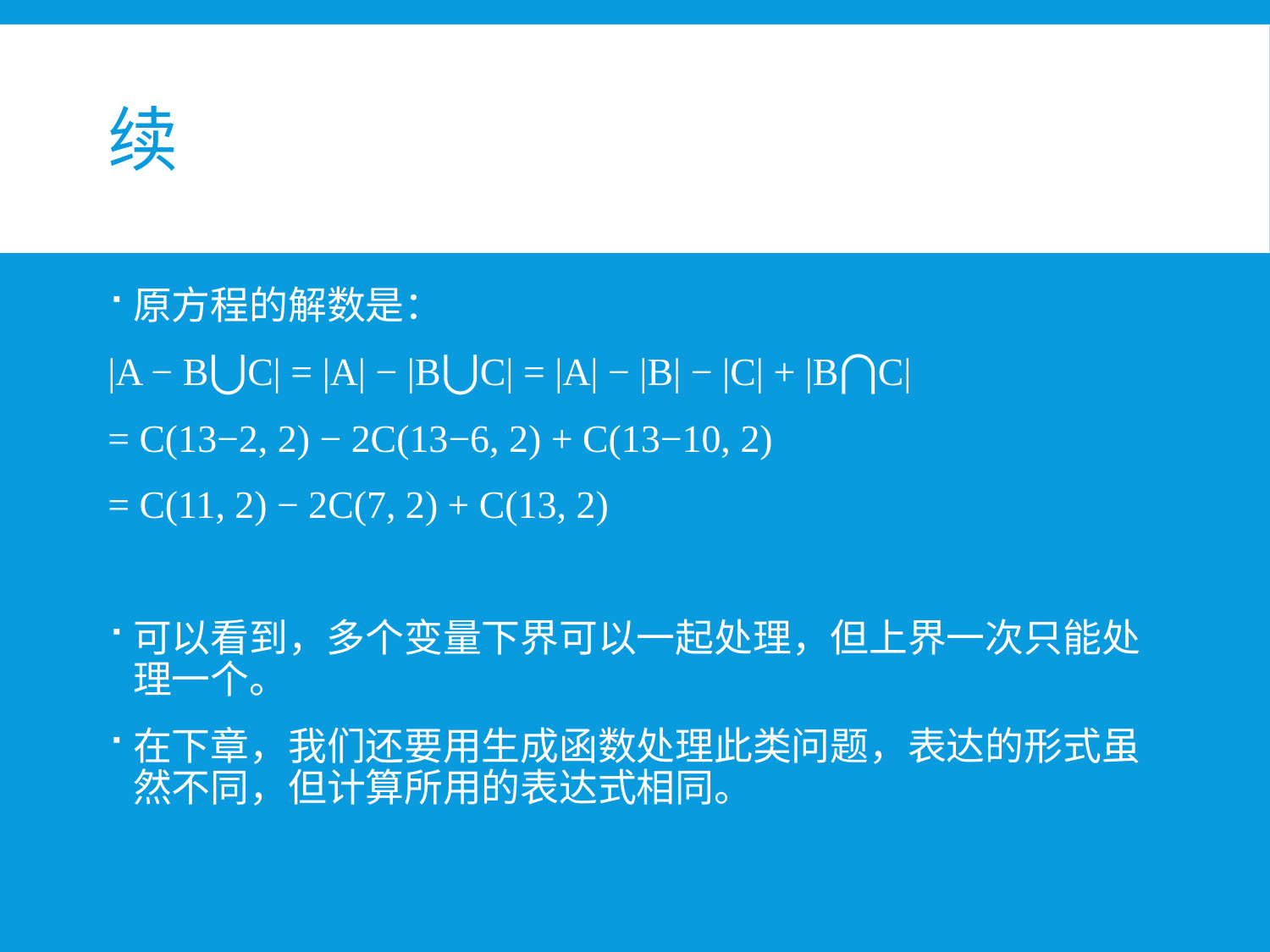

# 续
原方程的解数是：
|A − B⋃C| = |A| − |B⋃C| = |A| − |B| − |C| + |B⋂C|
= C(13−2, 2) − 2C(13−6, 2) + C(13−10, 2)
= C(11, 2) − 2C(7, 2) + C(13, 2)

可以看到，多个变量下界可以一起处理，但上界一次只能处理一个。
在下章，我们还要用生成函数处理此类问题，表达的形式虽然不同，但计算所用的表达式相同。